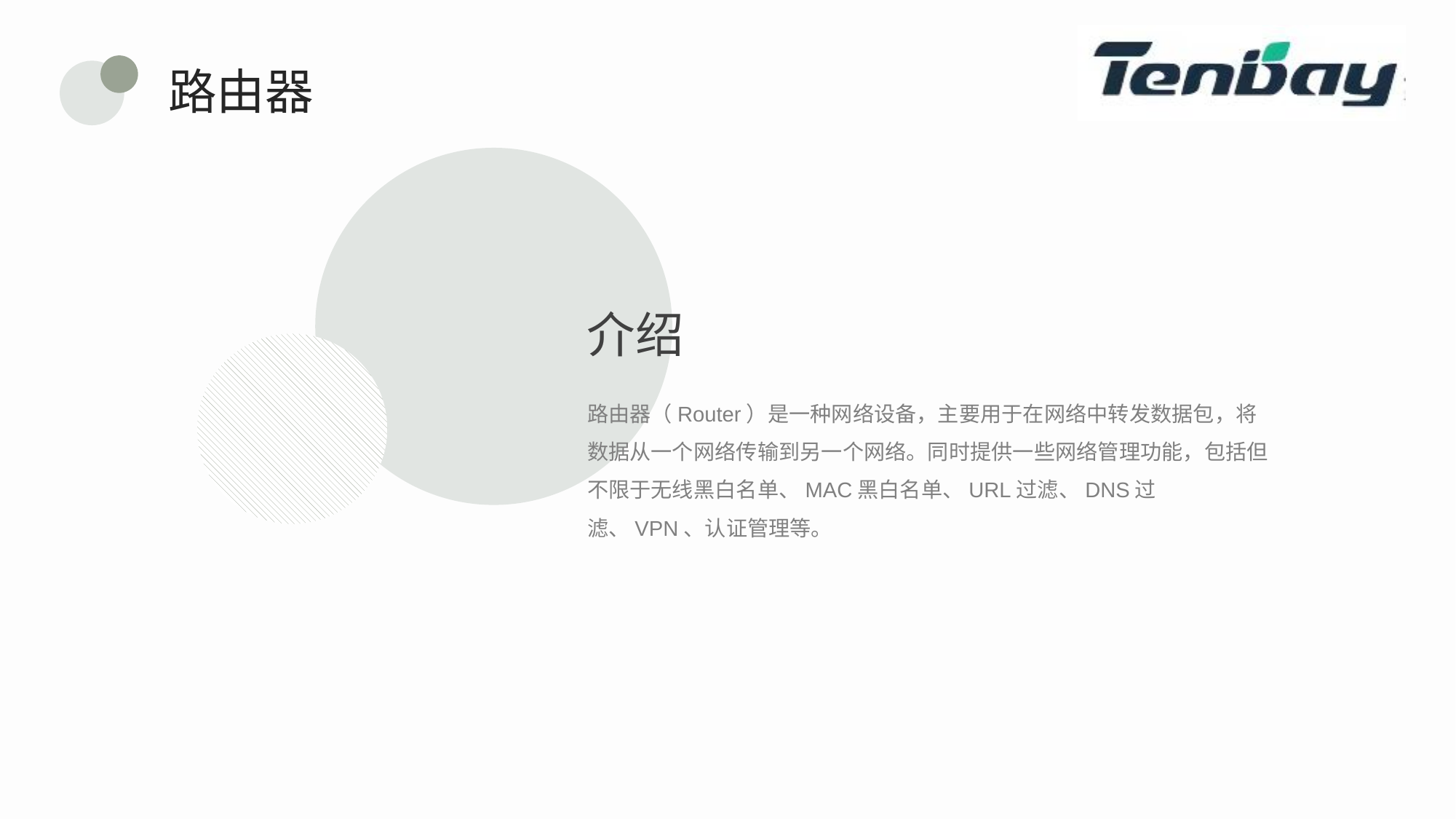

路由器

介绍

路由器（Router）是一种网络设备，主要用于在网络中转发数据包，将数据从一个网络传输到另一个网络。同时提供一些网络管理功能，包括但不限于无线黑白名单、MAC黑白名单、URL过滤、DNS过滤、VPN、认证管理等。